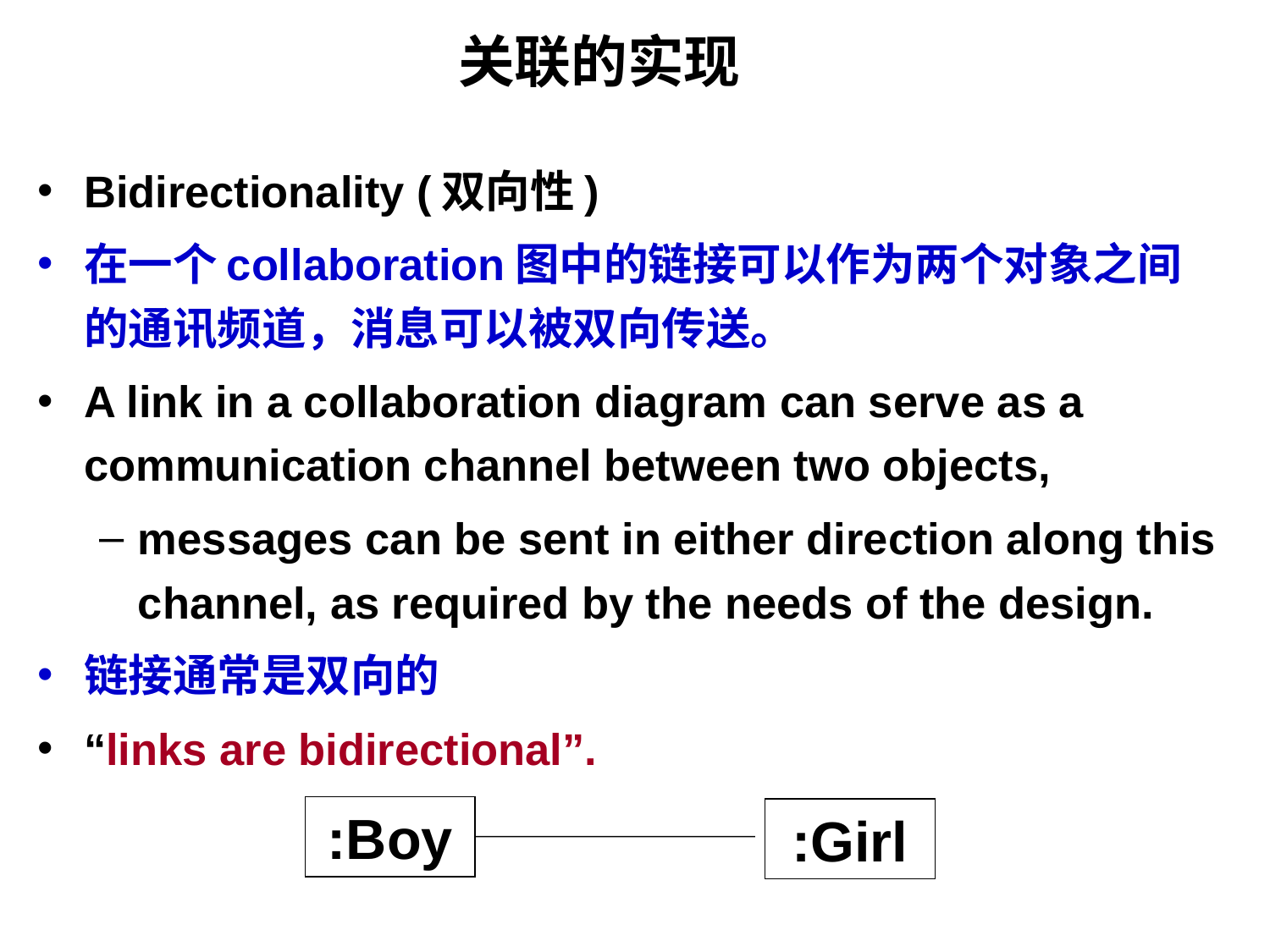

# 关联的实现
Bidirectionality (双向性)
在一个collaboration图中的链接可以作为两个对象之间的通讯频道，消息可以被双向传送。
A link in a collaboration diagram can serve as a communication channel between two objects,
messages can be sent in either direction along this channel, as required by the needs of the design.
链接通常是双向的
“links are bidirectional”.
:Boy
:Girl